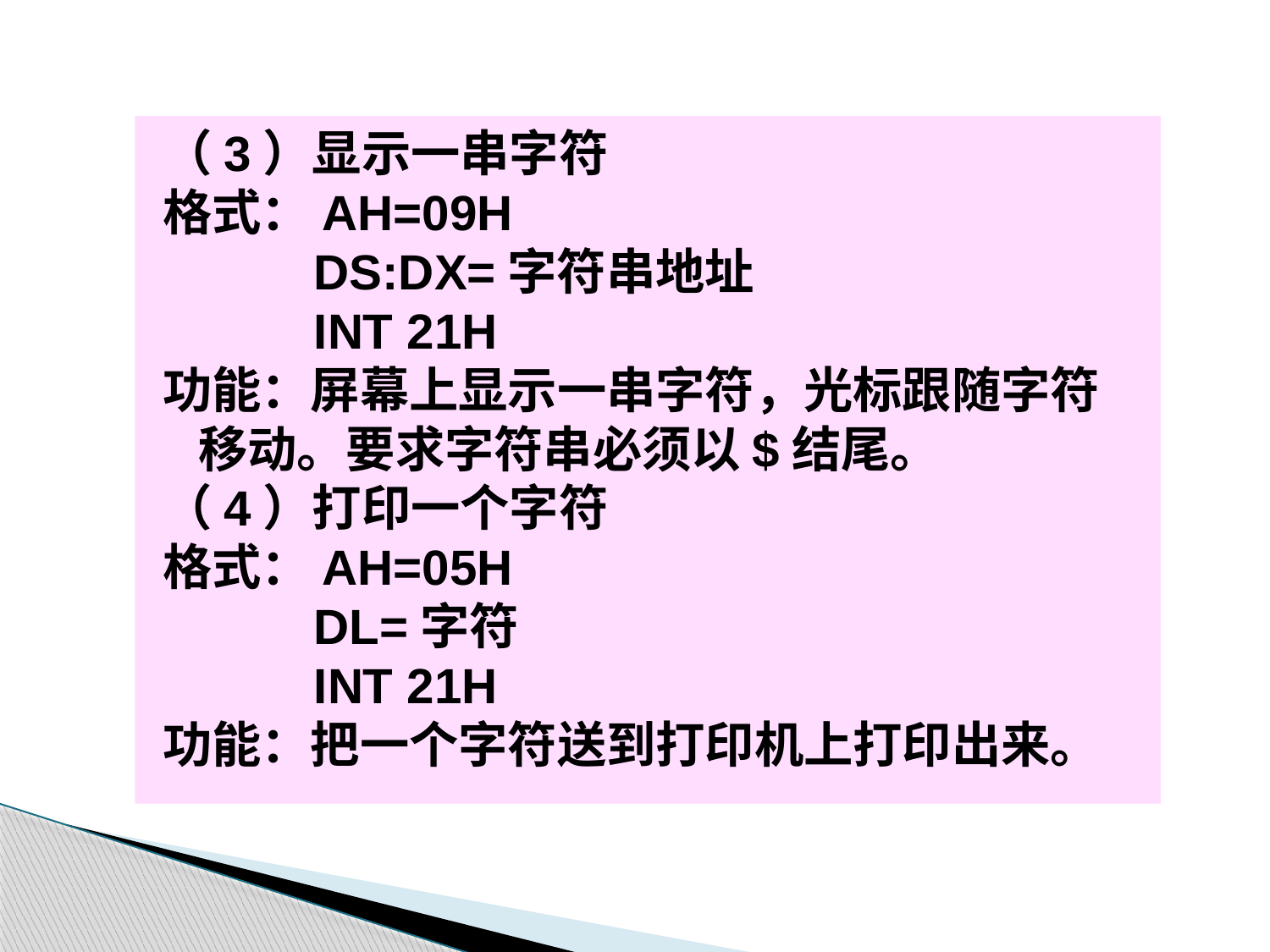

（3）显示一串字符
格式：AH=09H
           DS:DX=字符串地址
           INT 21H
功能：屏幕上显示一串字符，光标跟随字符移动。要求字符串必须以$结尾。
（4）打印一个字符
格式：AH=05H
           DL=字符
           INT 21H
功能：把一个字符送到打印机上打印出来。